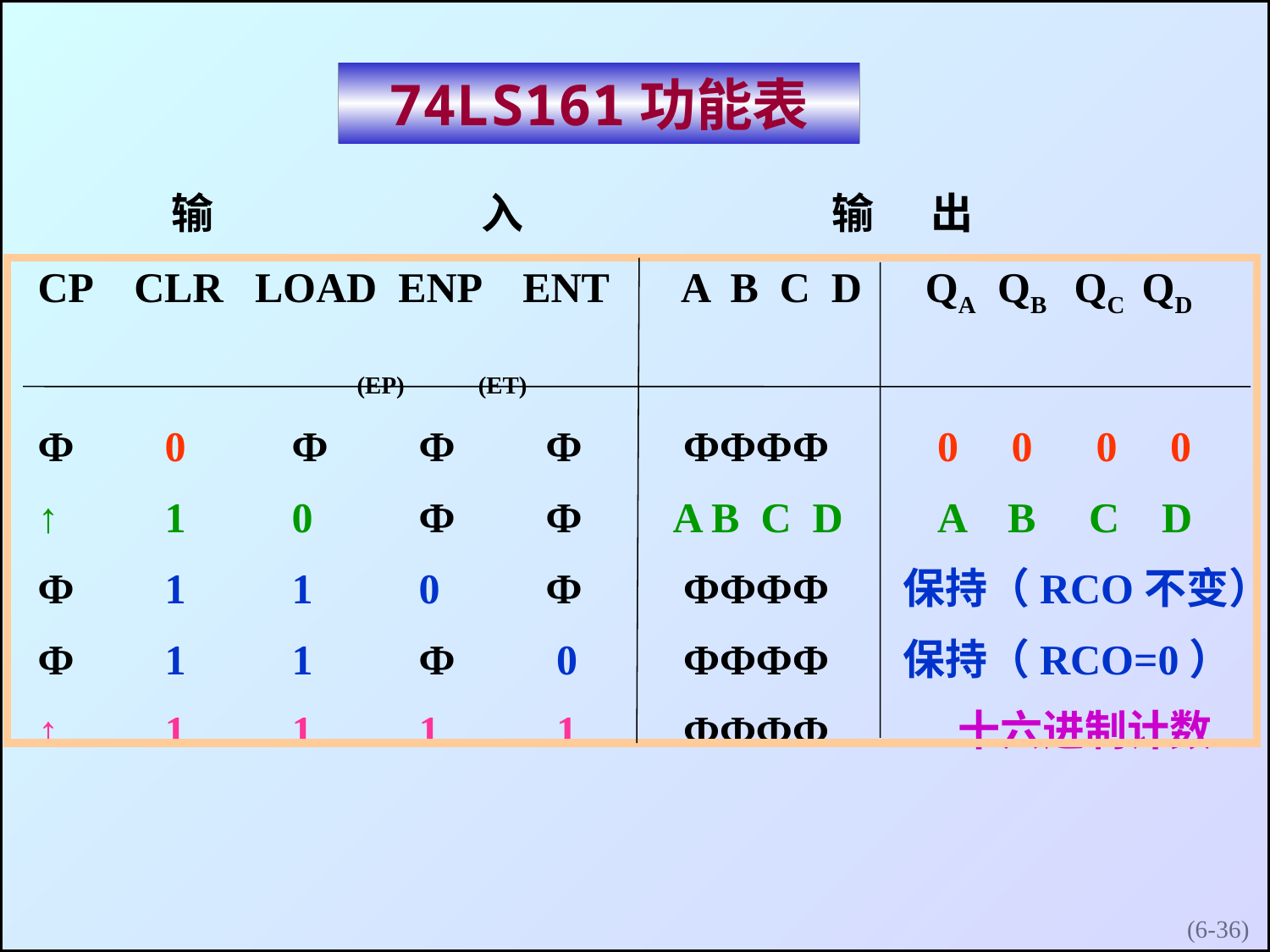

74LS161功能表

             输                            入	                              输      出
CP    CLR   LOAD  ENP    ENT	 A  B  C  D      QA   QB   QC  QD
                                                    (EP)            (ET)
Ф	0	Ф	Ф	Ф	 ФФФФ 	 0     0      0     0
↑ 	1	0	Ф	Ф	A B  C  D	 A    B     C    D
Ф	1	1	0	Ф	 ФФФФ      保持（RCO不变）
Ф	1	1	Ф	 0	 ФФФФ      保持（RCO=0）
↑	1	1	1	 1	 ФФФФ	  十六进制计数

(6-36)